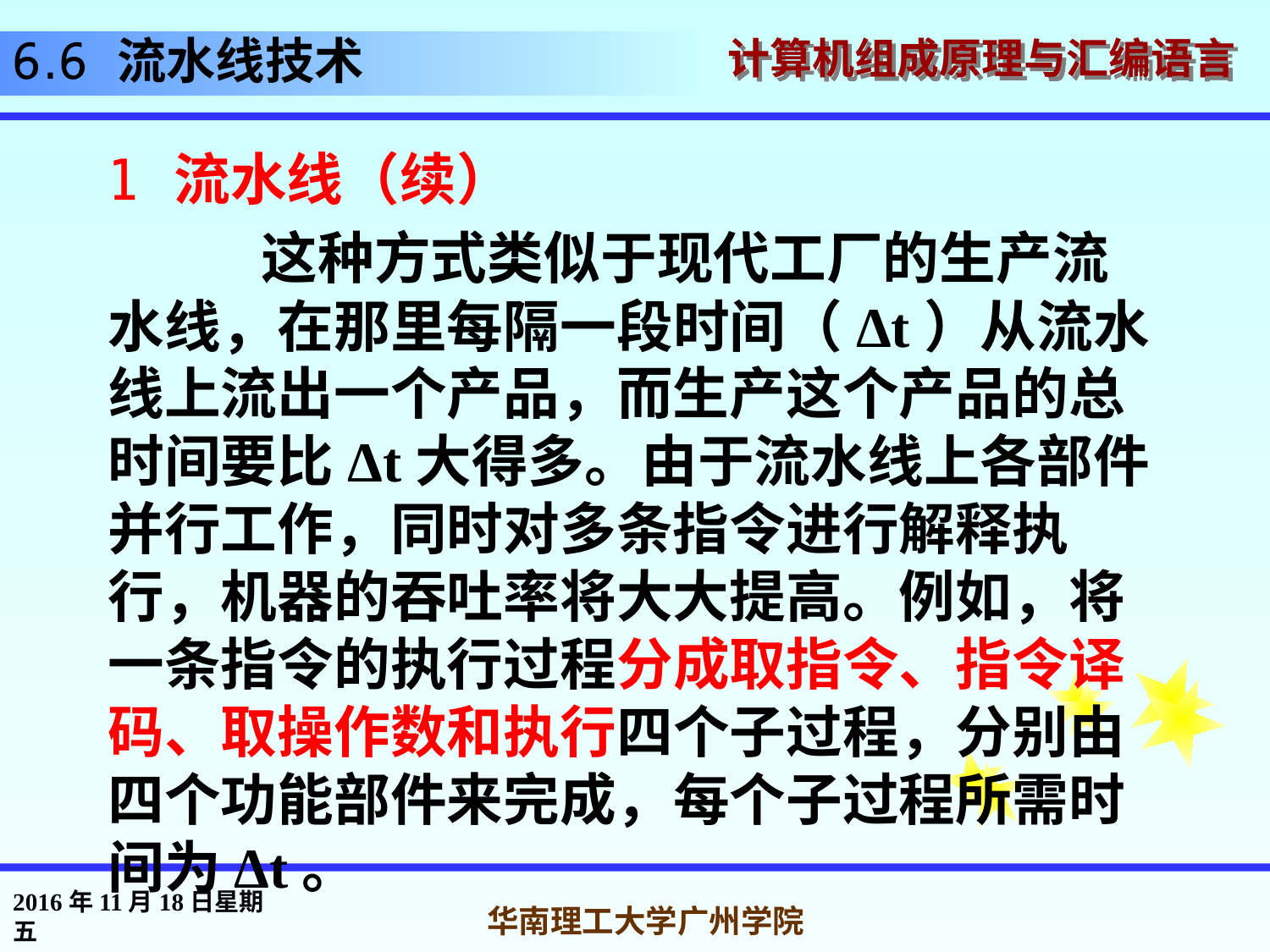

# 6.6 流水线技术
1 流水线（续）
	 这种方式类似于现代工厂的生产流水线，在那里每隔一段时间（Δt）从流水线上流出一个产品，而生产这个产品的总时间要比Δt大得多。由于流水线上各部件并行工作，同时对多条指令进行解释执行，机器的吞吐率将大大提高。例如，将一条指令的执行过程分成取指令、指令译码、取操作数和执行四个子过程，分别由四个功能部件来完成，每个子过程所需时间为Δt。
2016年11月18日星期五
华南理工大学广州学院